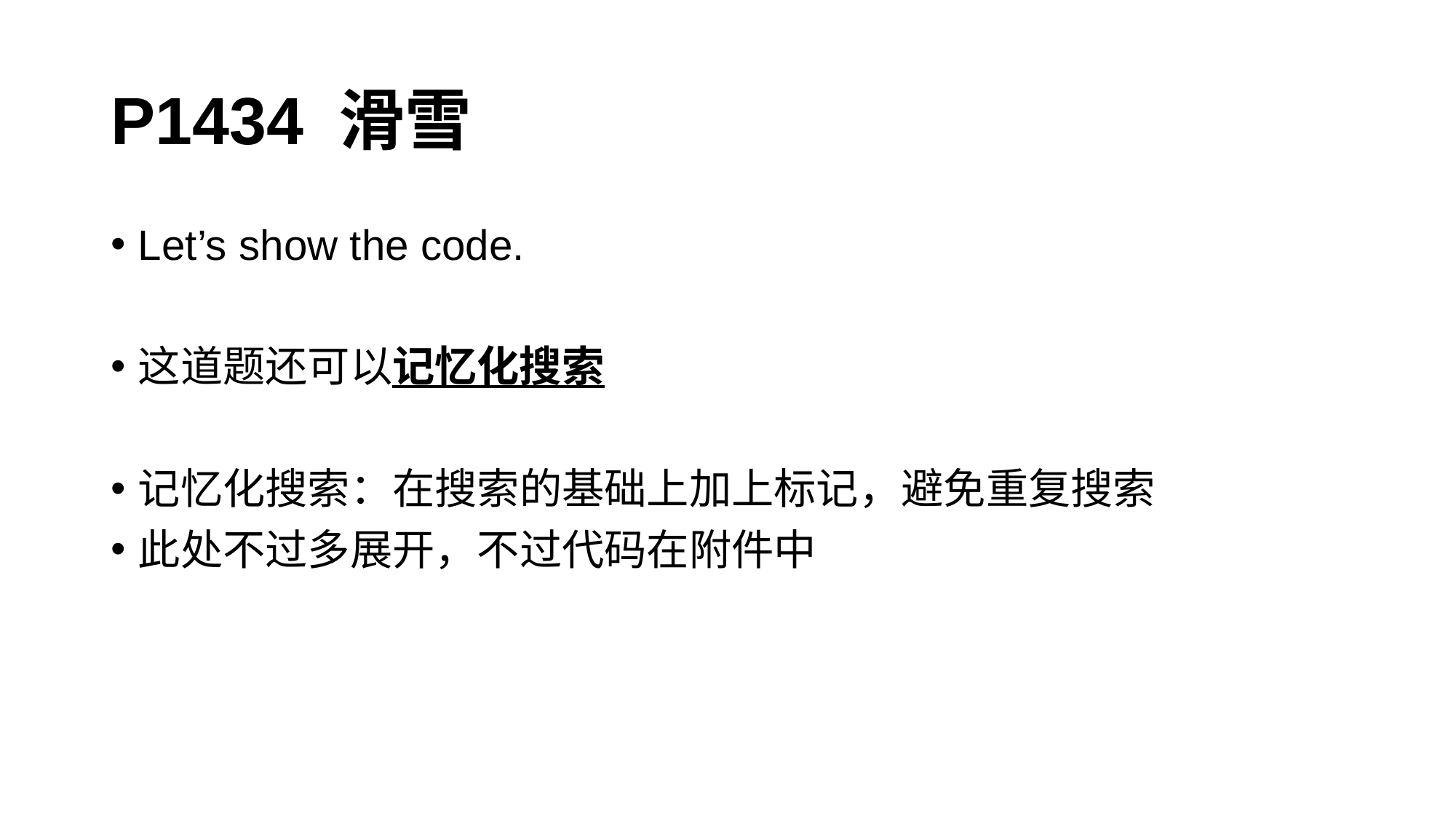

# P1434 滑雪
Let’s show the code.

这道题还可以记忆化搜索

记忆化搜索：在搜索的基础上加上标记，避免重复搜索
此处不过多展开，不过代码在附件中